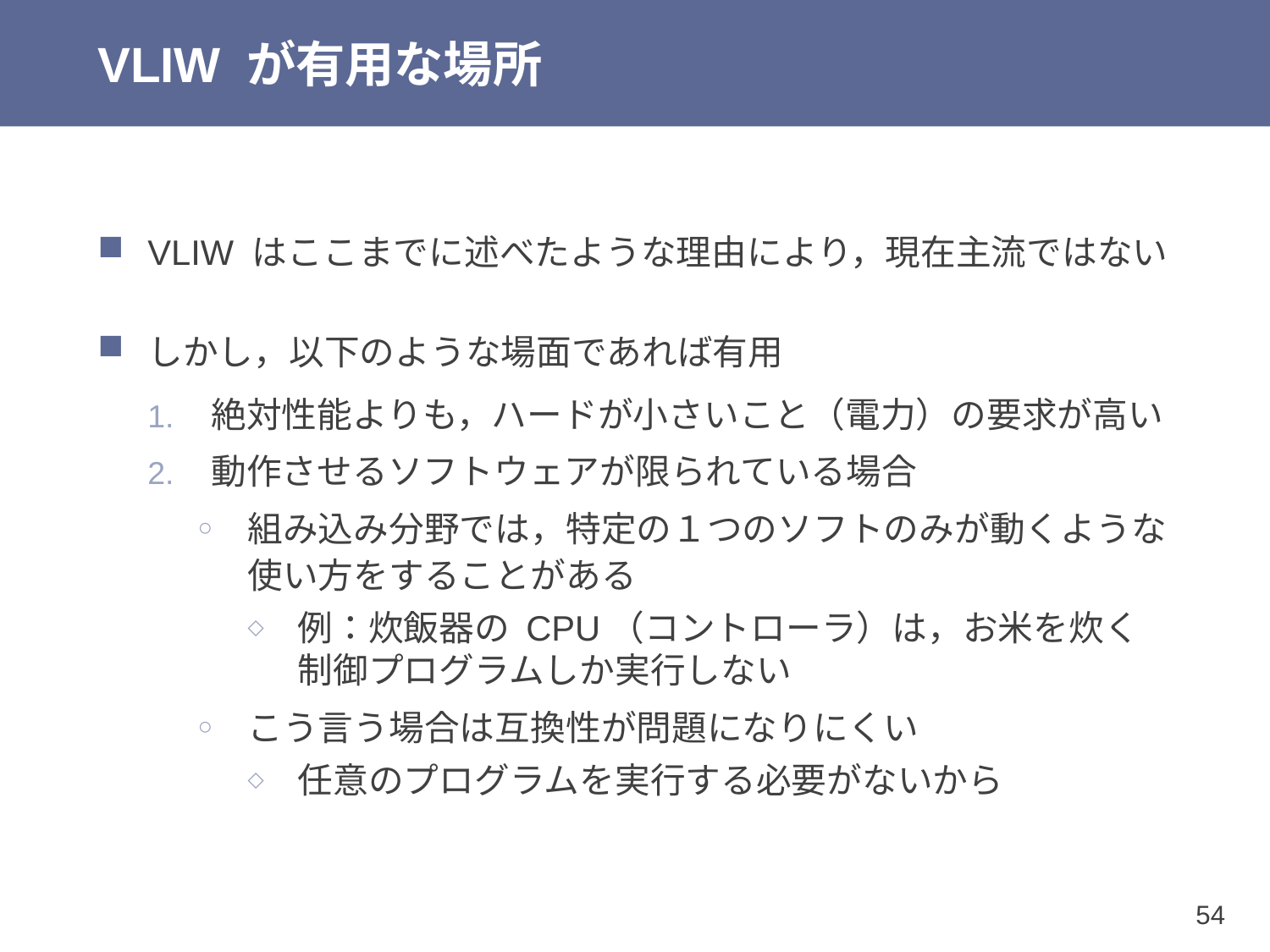

# VLIW が有用な場所
VLIW はここまでに述べたような理由により，現在主流ではない
しかし，以下のような場面であれば有用
絶対性能よりも，ハードが小さいこと（電力）の要求が高い
動作させるソフトウェアが限られている場合
組み込み分野では，特定の１つのソフトのみが動くような使い方をすることがある
例：炊飯器の CPU（コントローラ）は，お米を炊く制御プログラムしか実行しない
こう言う場合は互換性が問題になりにくい
任意のプログラムを実行する必要がないから